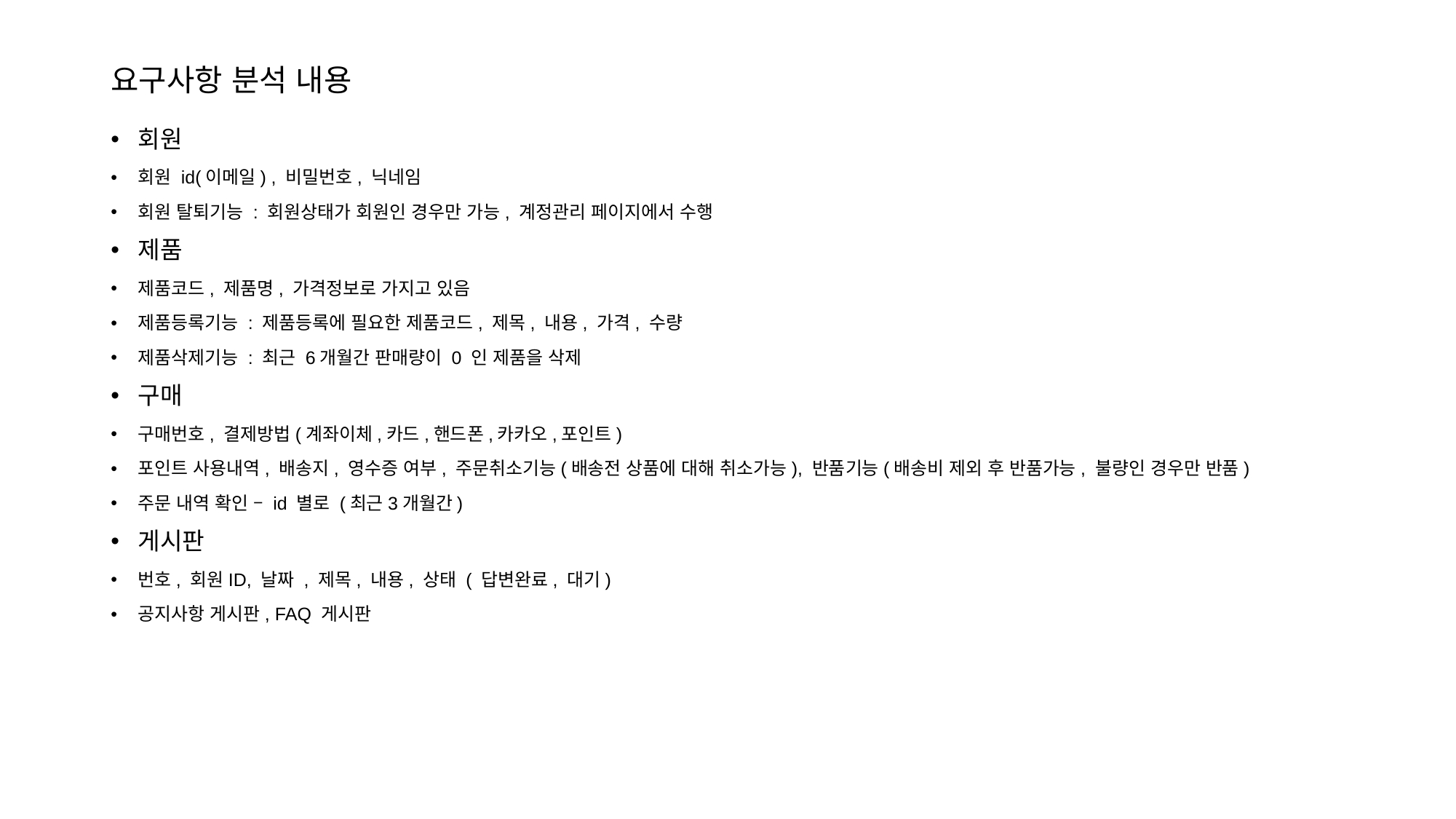

# 요구사항 분석 내용
회원
회원 id(이메일) , 비밀번호, 닉네임
회원 탈퇴기능 : 회원상태가 회원인 경우만 가능, 계정관리 페이지에서 수행
제품
제품코드, 제품명, 가격정보로 가지고 있음
제품등록기능 : 제품등록에 필요한 제품코드, 제목, 내용, 가격, 수량
제품삭제기능 : 최근 6개월간 판매량이 0 인 제품을 삭제
구매
구매번호, 결제방법(계좌이체,카드,핸드폰,카카오,포인트)
포인트 사용내역, 배송지, 영수증 여부, 주문취소기능(배송전 상품에 대해 취소가능), 반품기능(배송비 제외 후 반품가능, 불량인 경우만 반품)
주문 내역 확인 – id 별로 (최근3개월간)
게시판
번호, 회원ID, 날짜 , 제목, 내용, 상태 ( 답변완료, 대기)
공지사항 게시판, FAQ 게시판